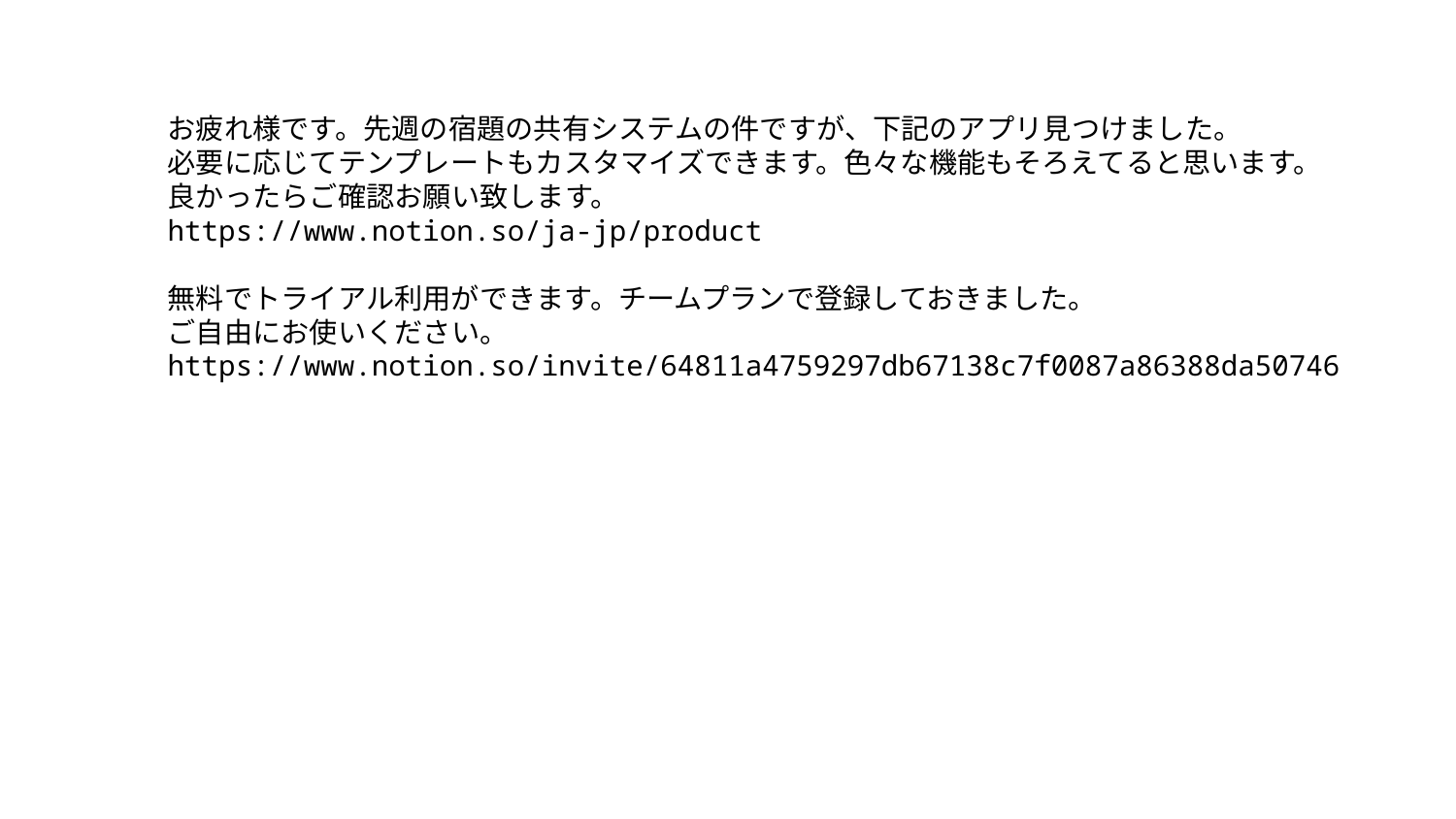

お疲れ様です。先週の宿題の共有システムの件ですが、下記のアプリ見つけました。
必要に応じてテンプレートもカスタマイズできます。色々な機能もそろえてると思います。
良かったらご確認お願い致します。
https://www.notion.so/ja-jp/product
無料でトライアル利用ができます。チームプランで登録しておきました。
ご自由にお使いください。
https://www.notion.so/invite/64811a4759297db67138c7f0087a86388da50746